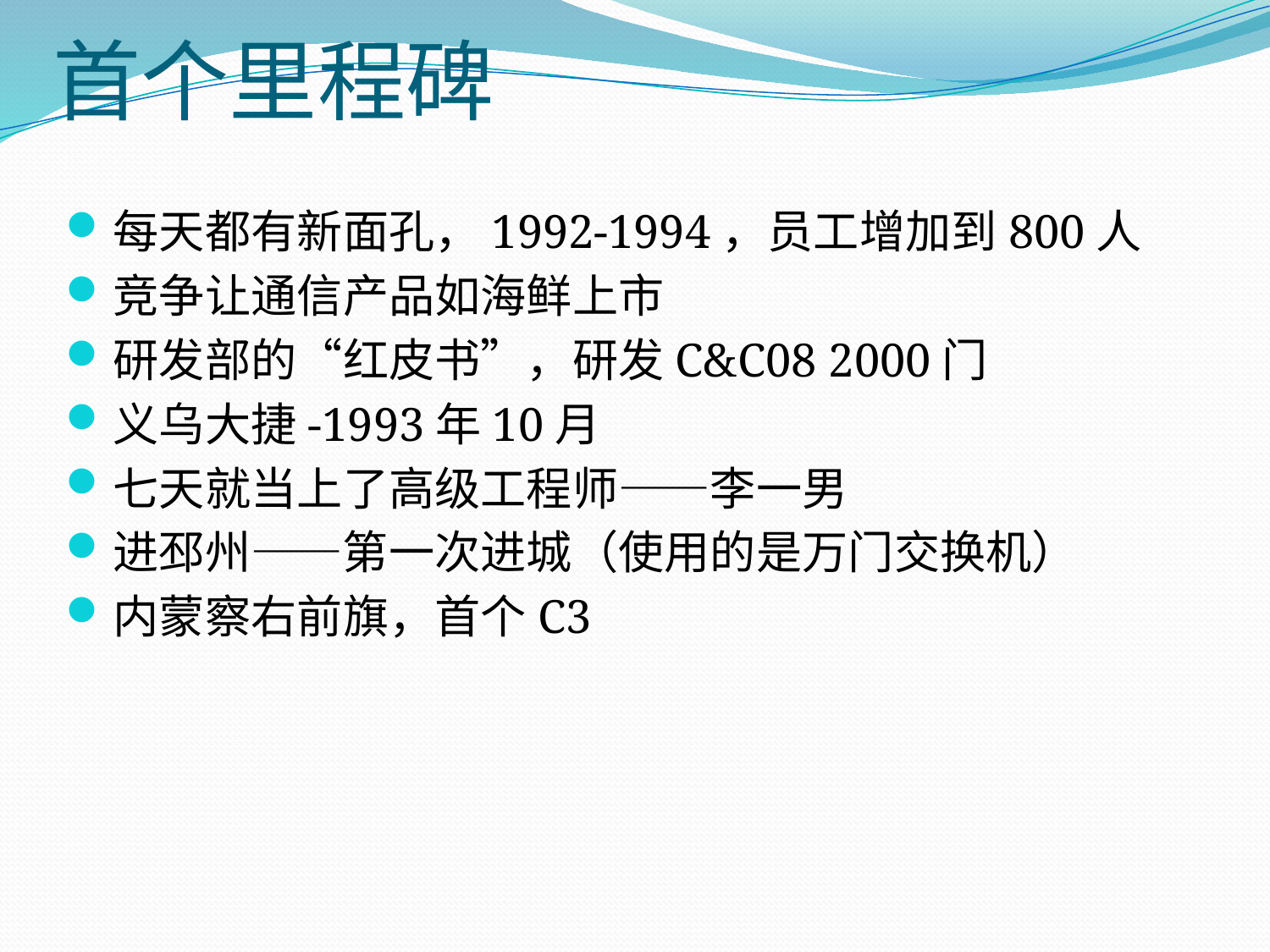

# 首个里程碑
每天都有新面孔，1992-1994，员工增加到800人
竞争让通信产品如海鲜上市
研发部的“红皮书”，研发C&C08 2000门
义乌大捷-1993年10月
七天就当上了高级工程师——李一男
进邳州——第一次进城（使用的是万门交换机）
内蒙察右前旗，首个C3